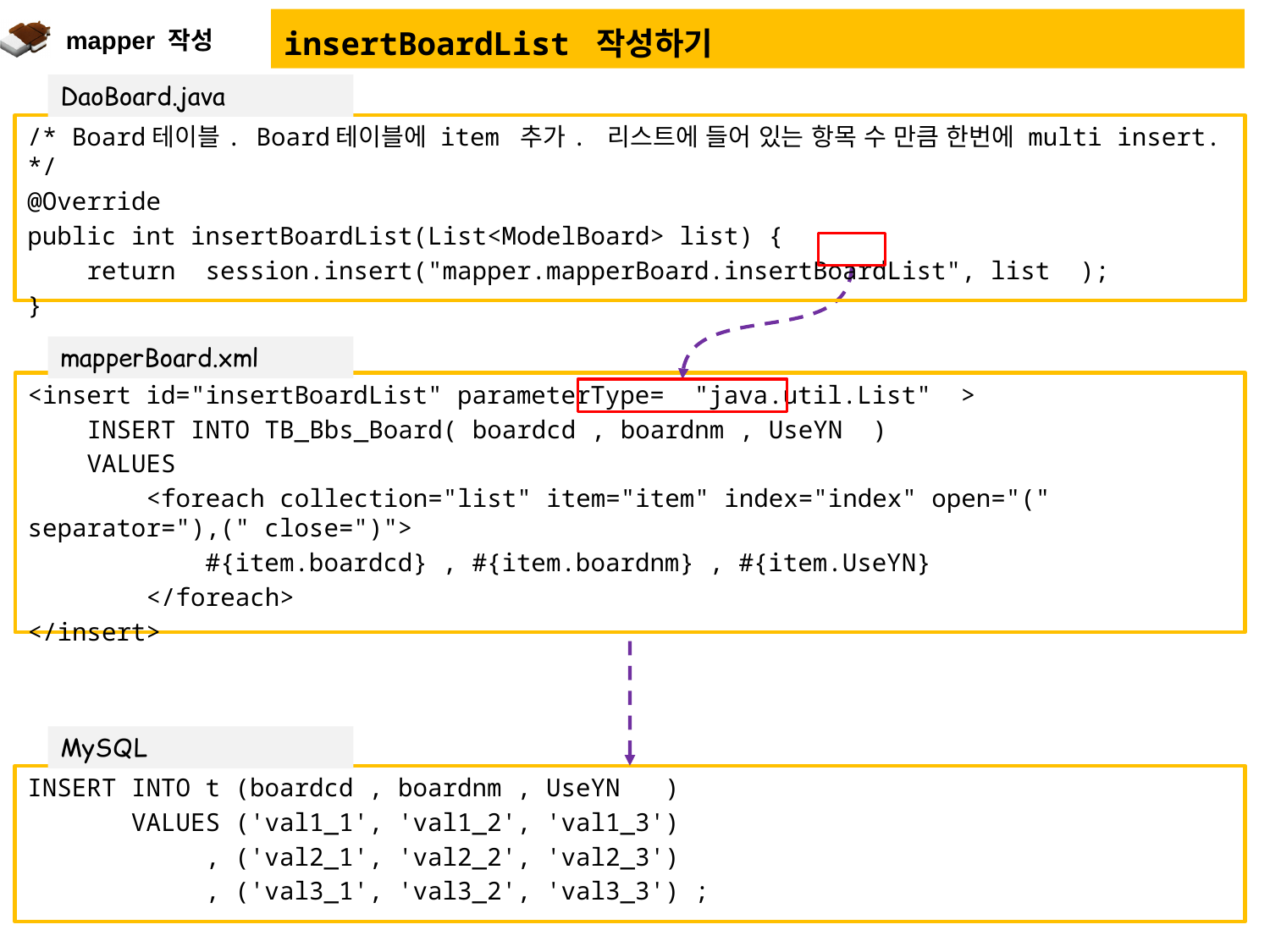

mapper 작성
# insertBoardList 작성하기
DaoBoard.java
/* Board테이블. Board테이블에 item 추가. 리스트에 들어 있는 항목 수 만큼 한번에 multi insert. */
@Override
public int insertBoardList(List<ModelBoard> list) {
    return  session.insert("mapper.mapperBoard.insertBoardList", list  );
}

mapperBoard.xml
<insert id="insertBoardList" parameterType=  "java.util.List"  >
    INSERT INTO TB_Bbs_Board( boardcd , boardnm , UseYN  )
    VALUES
        <foreach collection="list" item="item" index="index" open="(" separator="),(" close=")">
            #{item.boardcd} , #{item.boardnm} , #{item.UseYN}
        </foreach>
</insert>

MySQL
INSERT INTO t (boardcd , boardnm , UseYN   )
       VALUES ('val1_1', 'val1_2', 'val1_3')
            , ('val2_1', 'val2_2', 'val2_3')
            , ('val3_1', 'val3_2', 'val3_3') ;